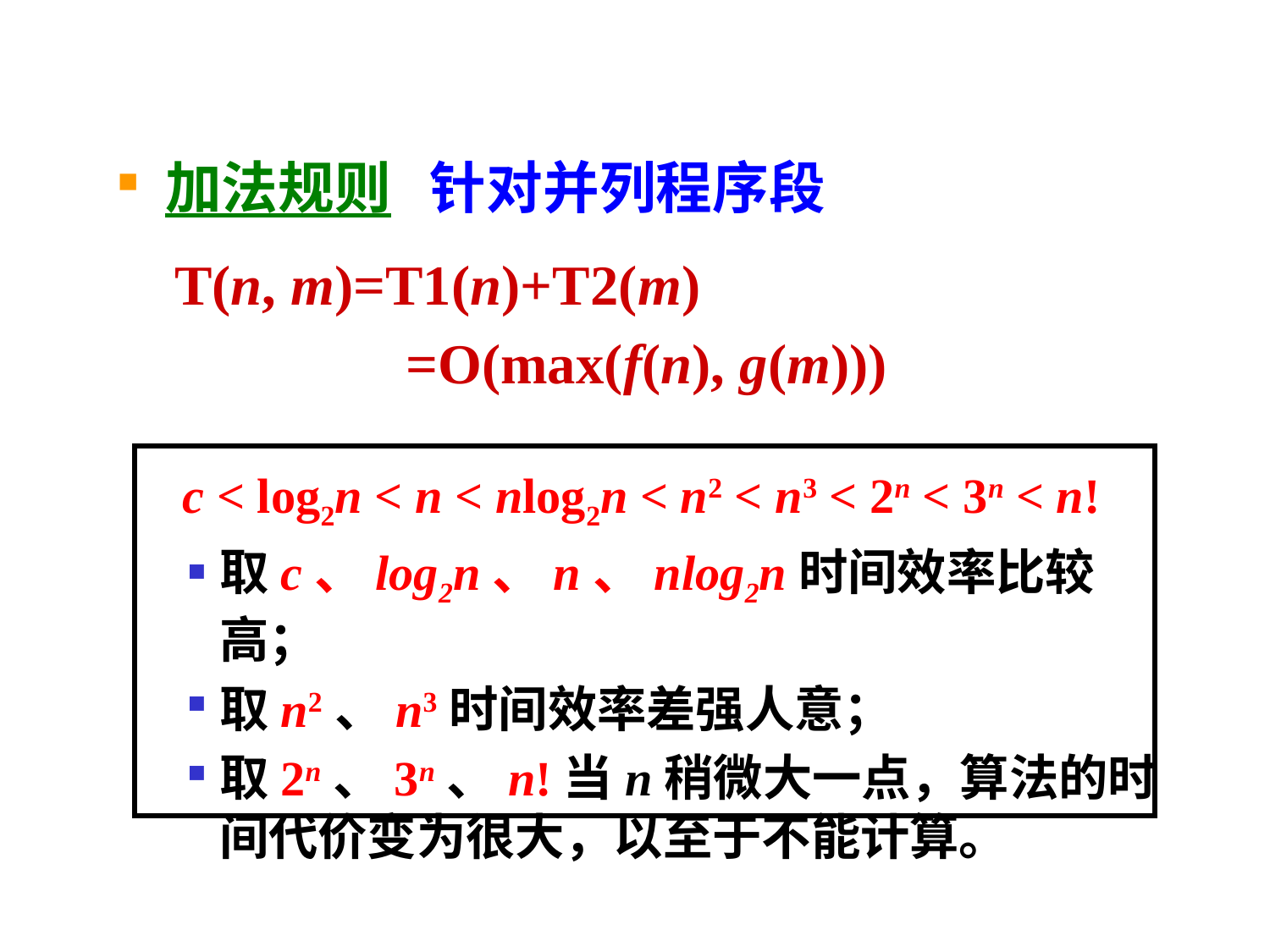

加法规则   针对并列程序段
    T(n, m)=T1(n)+T2(m)
  	  	        =O(max(f(n), g(m)))

c < log2n < n < nlog2n < n2 < n3 < 2n < 3n < n!
取c、log2n、n、nlog2n时间效率比较高；
取n2、n3时间效率差强人意；
取2n、3n、n!当n稍微大一点，算法的时间代价变为很大，以至于不能计算。
94